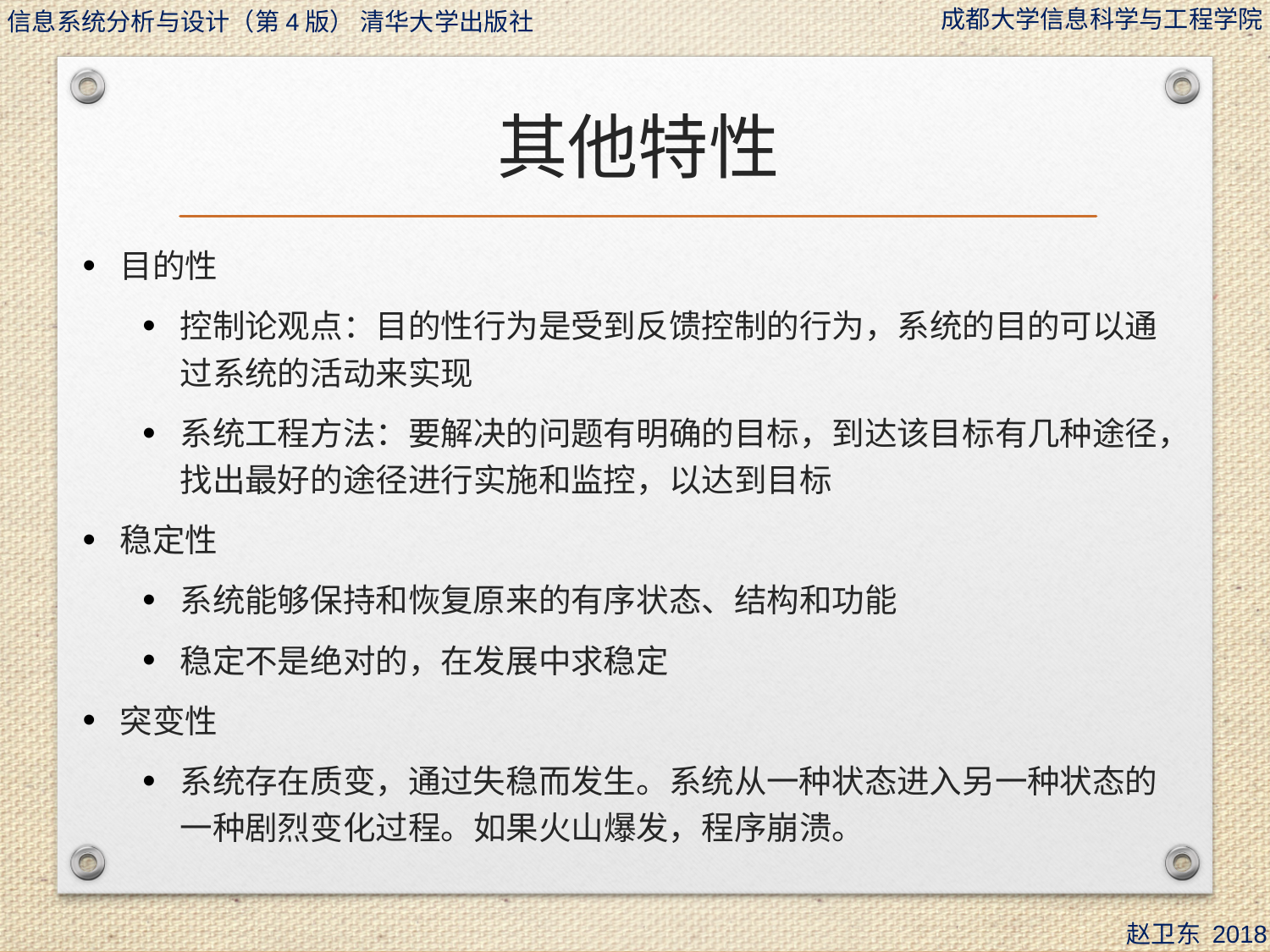

# 其他特性
目的性
控制论观点：目的性行为是受到反馈控制的行为，系统的目的可以通过系统的活动来实现
系统工程方法：要解决的问题有明确的目标，到达该目标有几种途径，找出最好的途径进行实施和监控，以达到目标
稳定性
系统能够保持和恢复原来的有序状态、结构和功能
稳定不是绝对的，在发展中求稳定
突变性
系统存在质变，通过失稳而发生。系统从一种状态进入另一种状态的一种剧烈变化过程。如果火山爆发，程序崩溃。